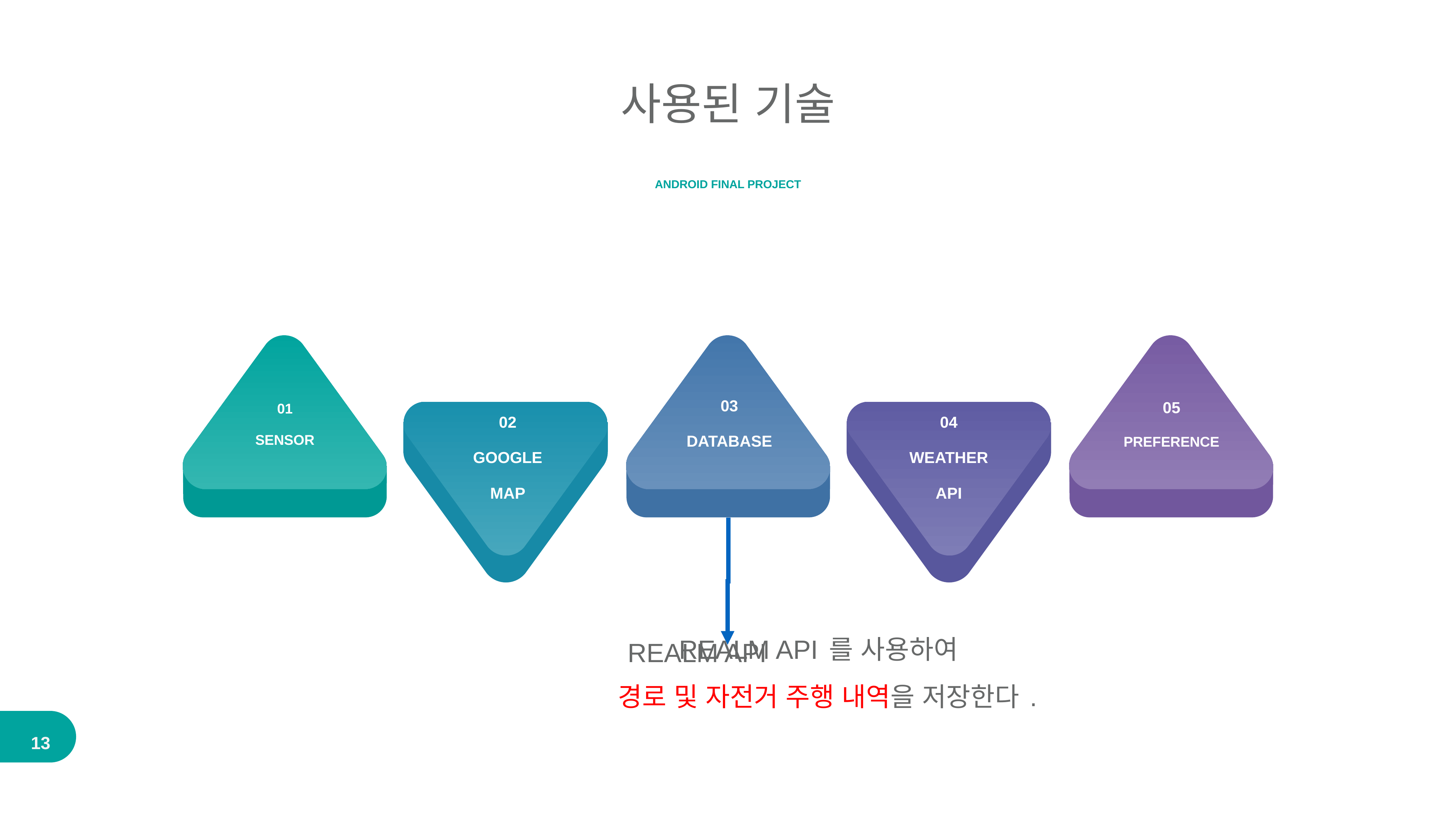

사용된 기술
Android final project

01
Sensor

03
database

05
Preference

02
Google
map

04
Weather
API

REALM API를 사용하여
 경로 및 자전거 주행 내역을 저장한다.
REALM API
13